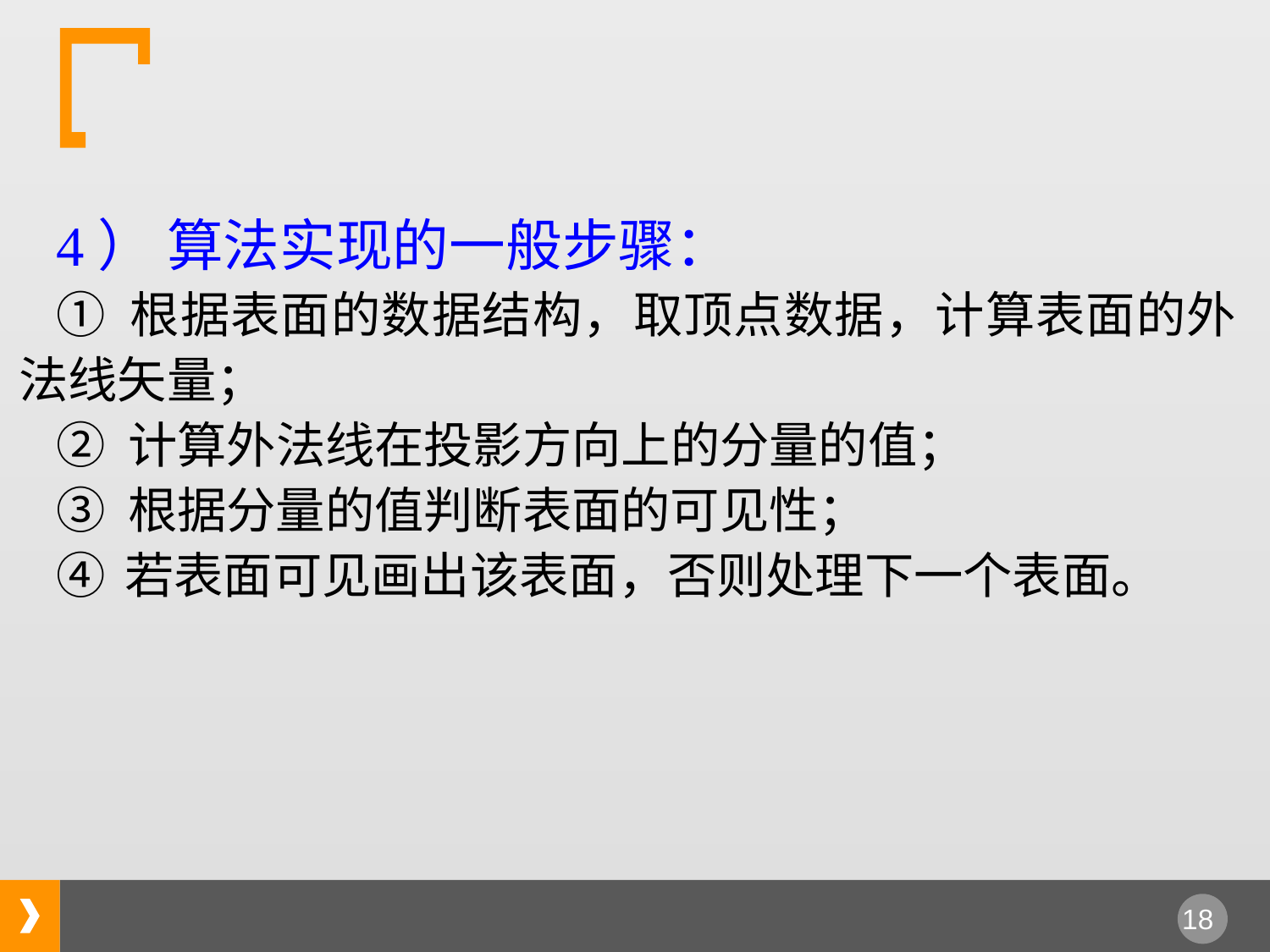

4） 算法实现的一般步骤：
① 根据表面的数据结构，取顶点数据，计算表面的外法线矢量；
② 计算外法线在投影方向上的分量的值；
③ 根据分量的值判断表面的可见性；
④ 若表面可见画出该表面，否则处理下一个表面。